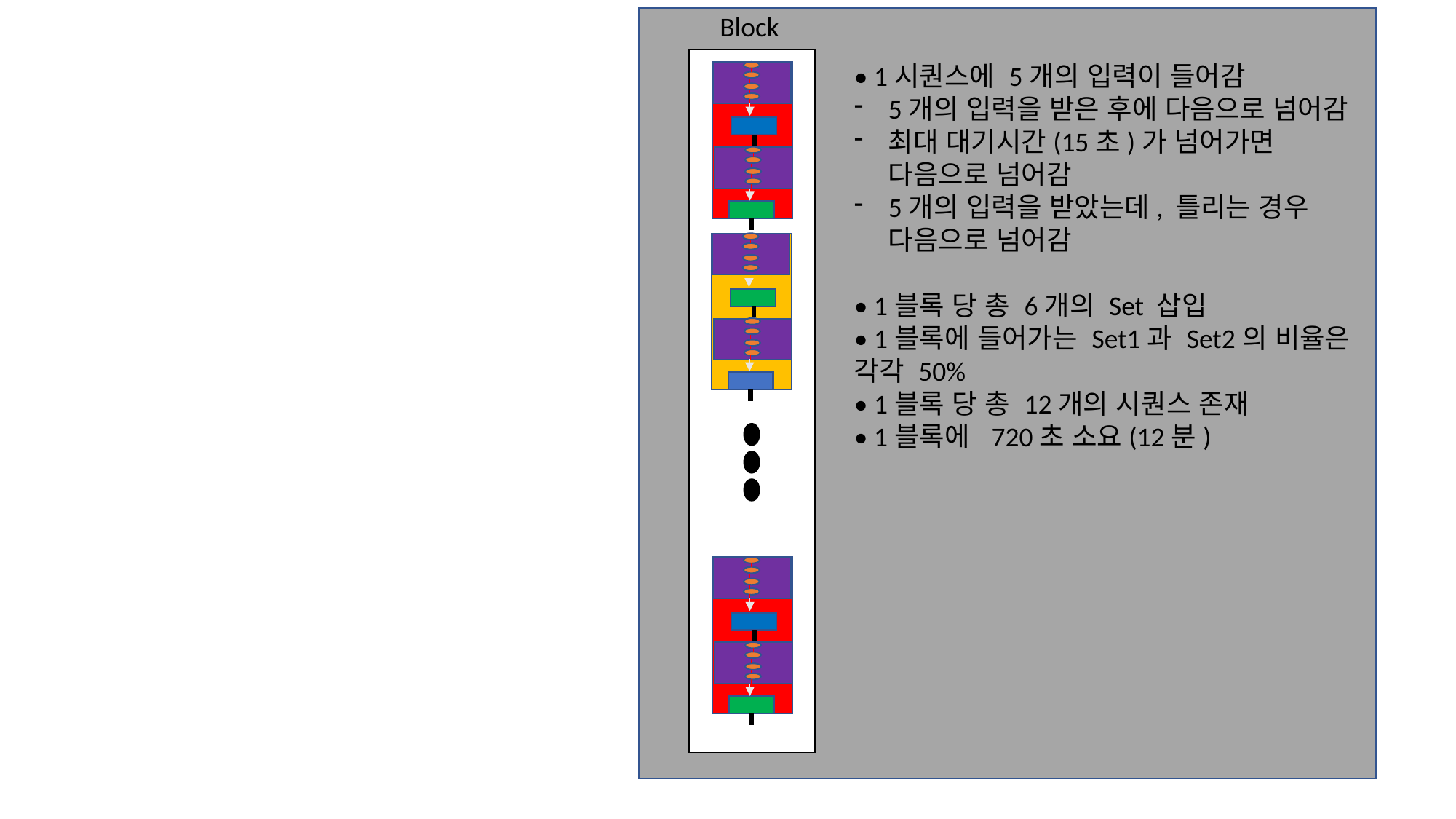

Block

• 1시퀀스에 5개의 입력이 들어감
5개의 입력을 받은 후에 다음으로 넘어감
최대 대기시간(15초)가 넘어가면 다음으로 넘어감
5개의 입력을 받았는데, 틀리는 경우 다음으로 넘어감

• 1블록 당 총 6개의 Set 삽입
• 1블록에 들어가는 Set1과 Set2의 비율은 각각 50%
• 1블록 당 총 12개의 시퀀스 존재
• 1블록에  720초 소요(12분)